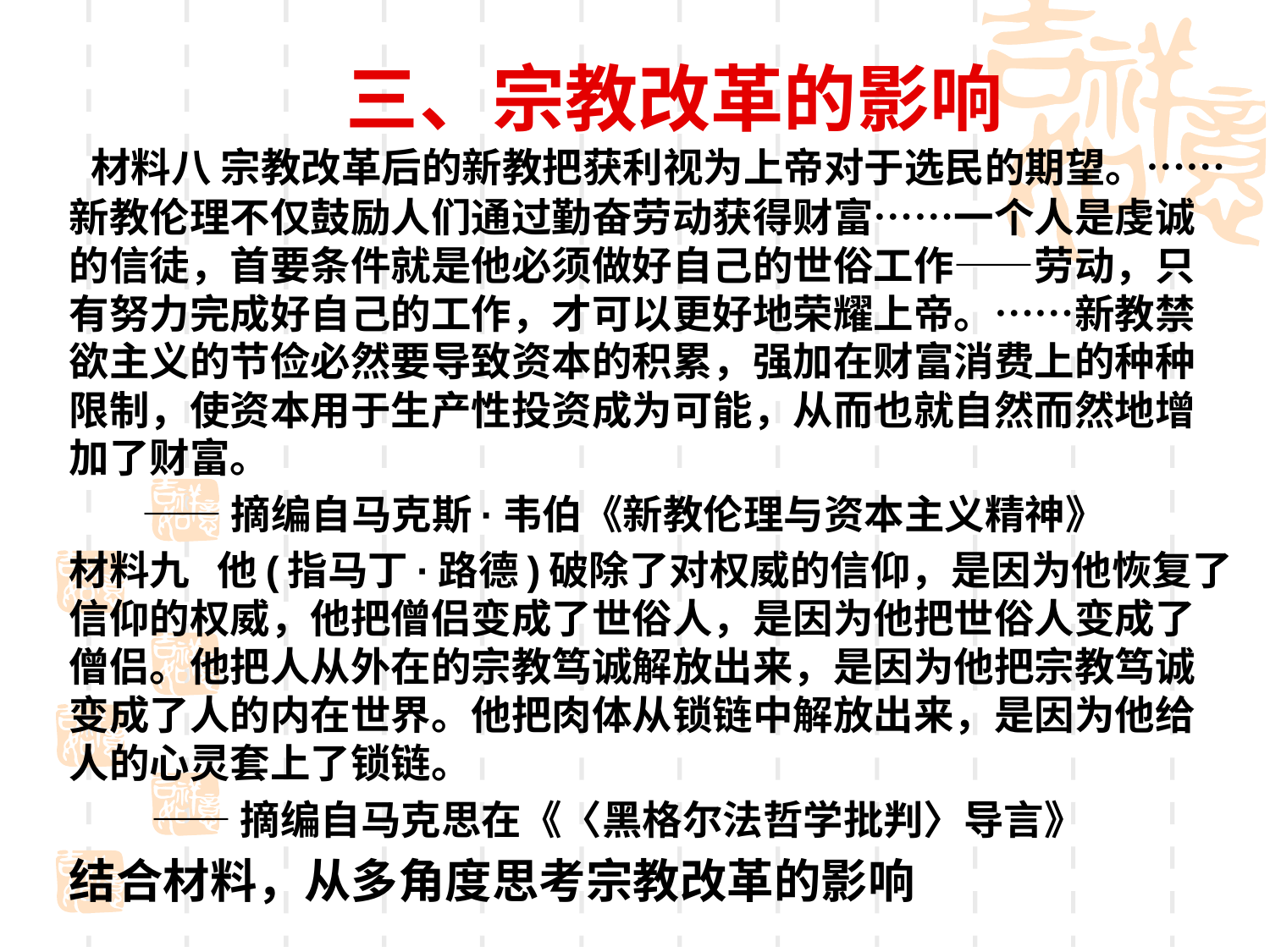

# 三、宗教改革的影响
 材料八 宗教改革后的新教把获利视为上帝对于选民的期望。……新教伦理不仅鼓励人们通过勤奋劳动获得财富……一个人是虔诚的信徒，首要条件就是他必须做好自己的世俗工作——劳动，只有努力完成好自己的工作，才可以更好地荣耀上帝。……新教禁欲主义的节俭必然要导致资本的积累，强加在财富消费上的种种限制，使资本用于生产性投资成为可能，从而也就自然而然地增加了财富。
        ——摘编自马克斯·韦伯《新教伦理与资本主义精神》
材料九   他(指马丁·路德)破除了对权威的信仰，是因为他恢复了信仰的权威，他把僧侣变成了世俗人，是因为他把世俗人变成了僧侣。他把人从外在的宗教笃诚解放出来，是因为他把宗教笃诚变成了人的内在世界。他把肉体从锁链中解放出来，是因为他给人的心灵套上了锁链。
         ——摘编自马克思在《〈黑格尔法哲学批判〉导言》
结合材料，从多角度思考宗教改革的影响